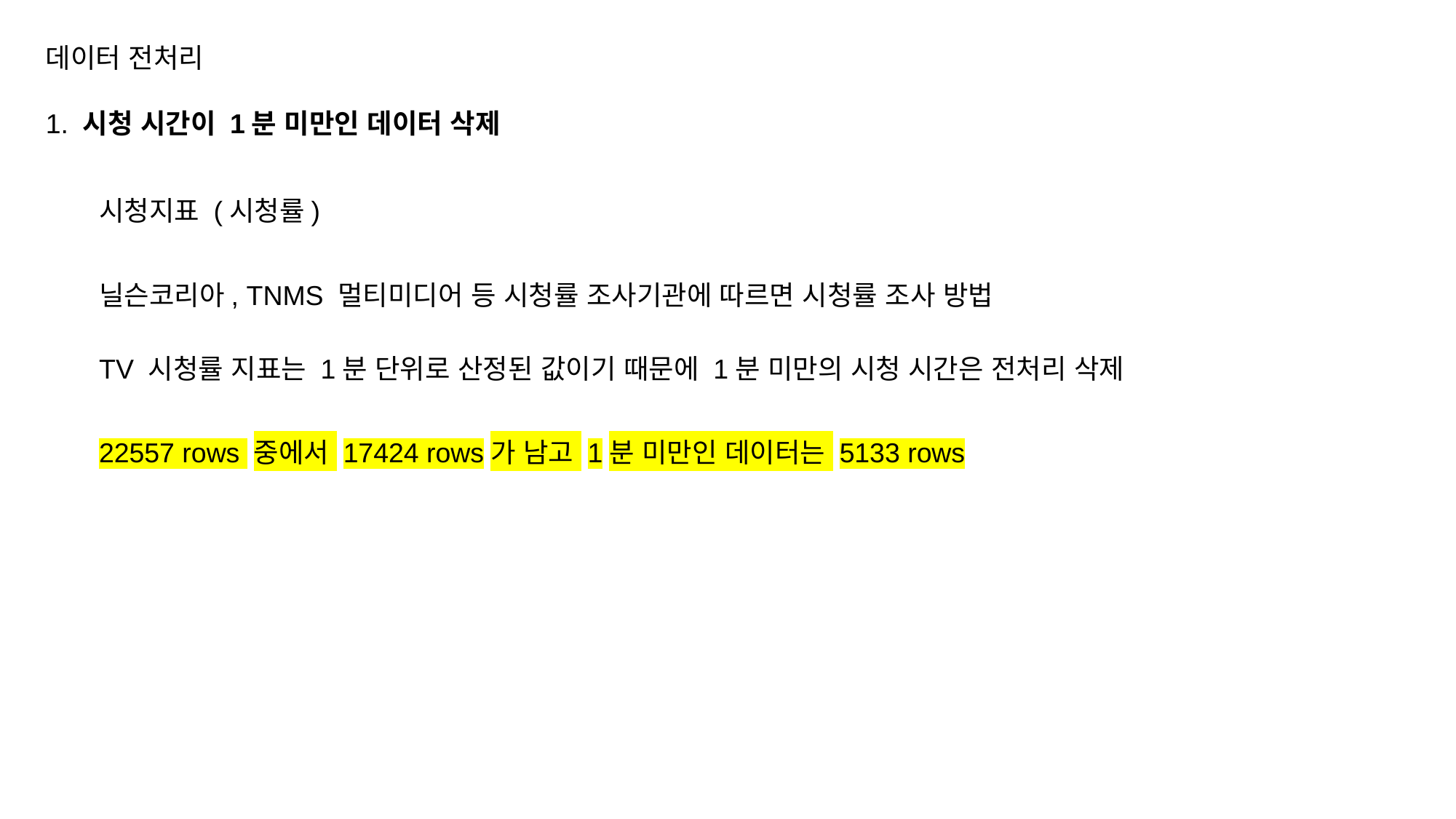

데이터 전처리

1. 시청 시간이 1분 미만인 데이터 삭제

시청지표 (시청률)
닐슨코리아, TNMS 멀티미디어 등 시청률 조사기관에 따르면 시청률 조사 방법
TV 시청률 지표는 1분 단위로 산정된 값이기 때문에 1분 미만의 시청 시간은 전처리 삭제
22557 rows 중에서 17424 rows가 남고 1분 미만인 데이터는 5133 rows